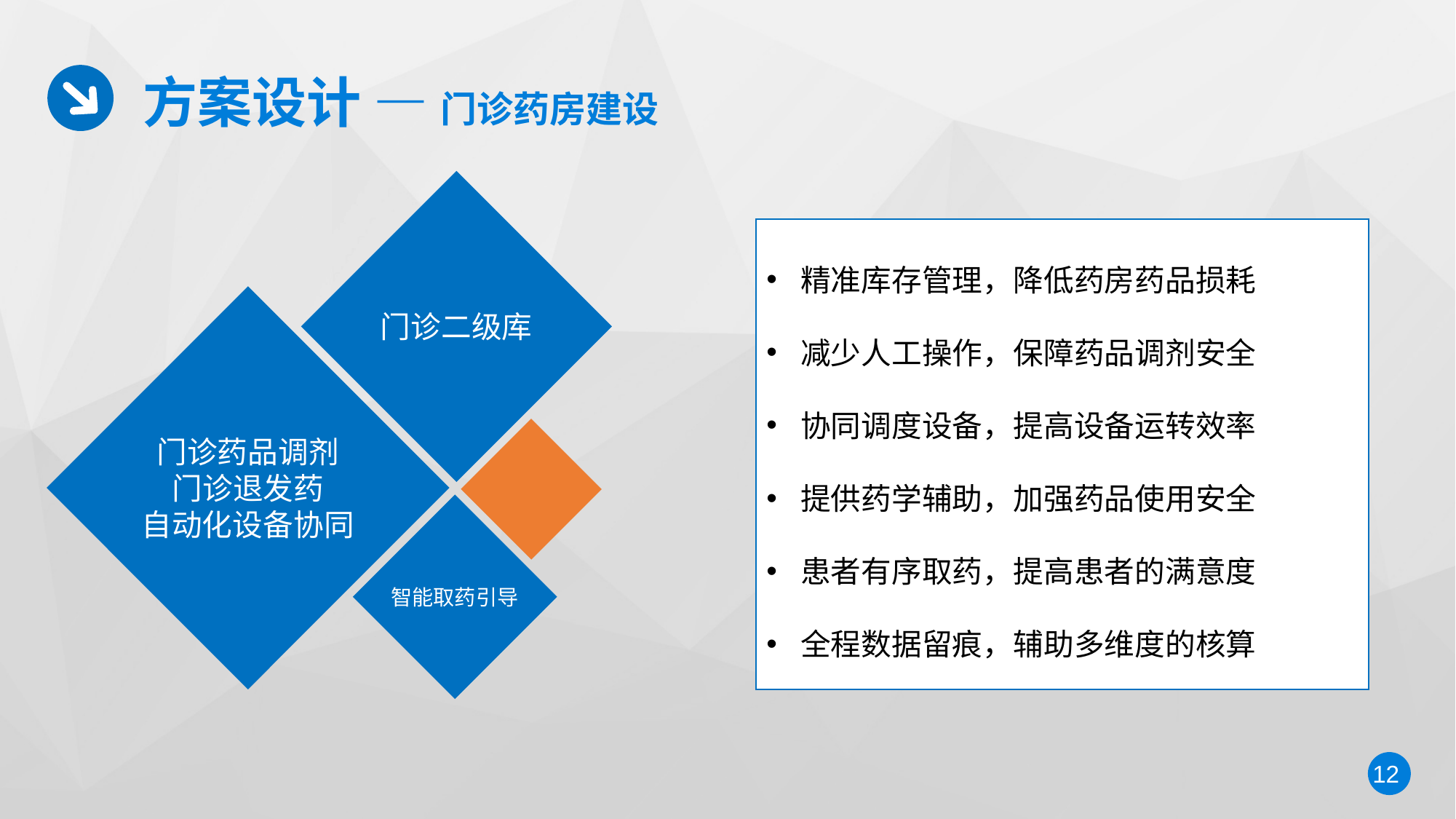

方案设计 — 门诊药房建设

精准库存管理，降低药房药品损耗
减少人工操作，保障药品调剂安全
协同调度设备，提高设备运转效率
提供药学辅助，加强药品使用安全
患者有序取药，提高患者的满意度
全程数据留痕，辅助多维度的核算

门诊二级库

门诊药品调剂
门诊退发药
自动化设备协同

智能取药引导